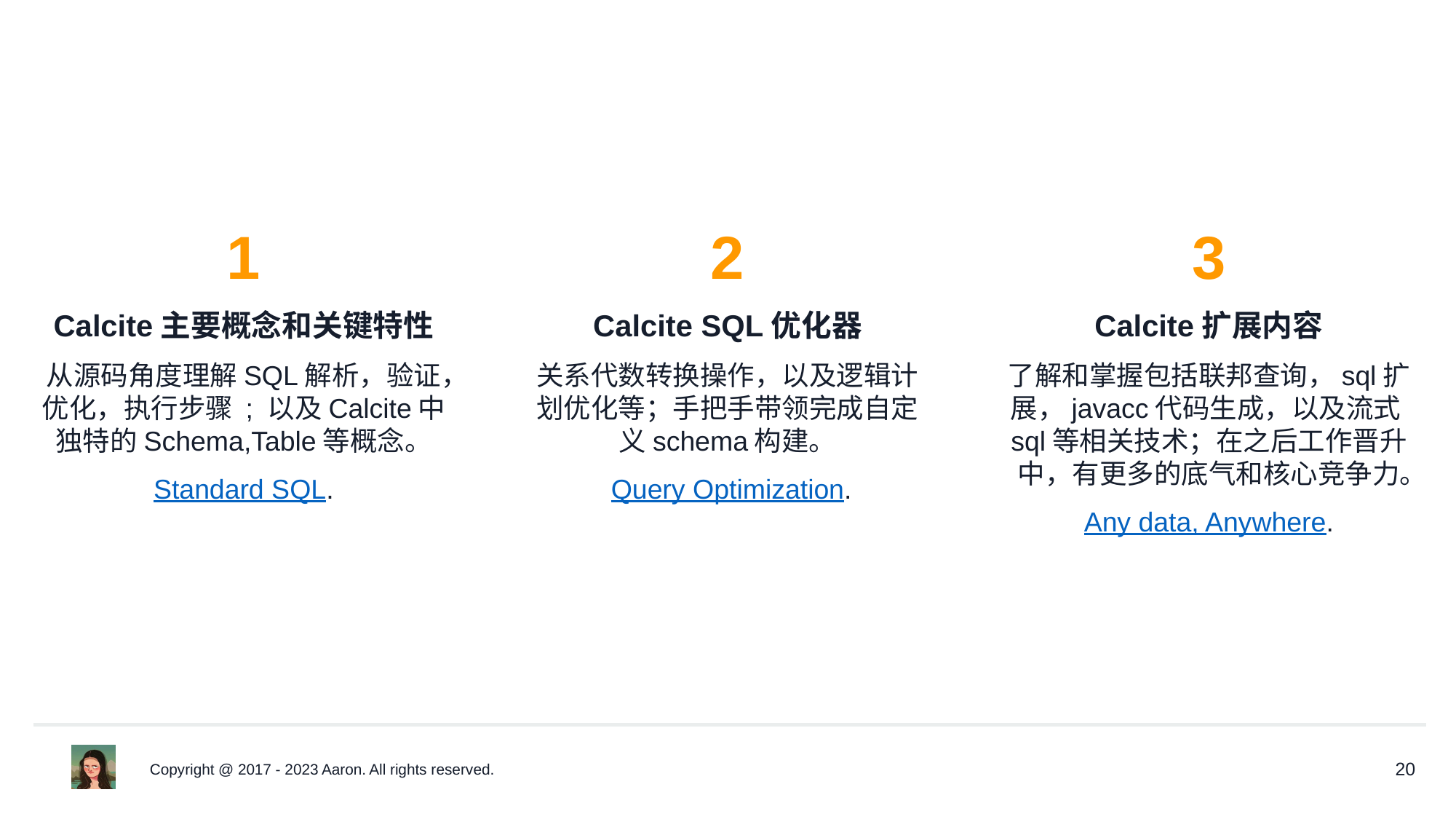

1
Calcite主要概念和关键特性
从源码角度理解SQL解析，验证，优化，执行步骤 ; 以及Calcite中独特的Schema,Table等概念。
Standard SQL.

2
Calcite SQL优化器
关系代数转换操作，以及逻辑计划优化等；手把手带领完成自定义schema构建。
 Query Optimization.

3
Calcite扩展内容
了解和掌握包括联邦查询，sql扩展，javacc代码生成，以及流式sql等相关技术；在之后工作晋升中，有更多的底气和核心竞争力。
Any data, Anywhere.
20
Copyright @ 2017 - 2023 Aaron. All rights reserved.